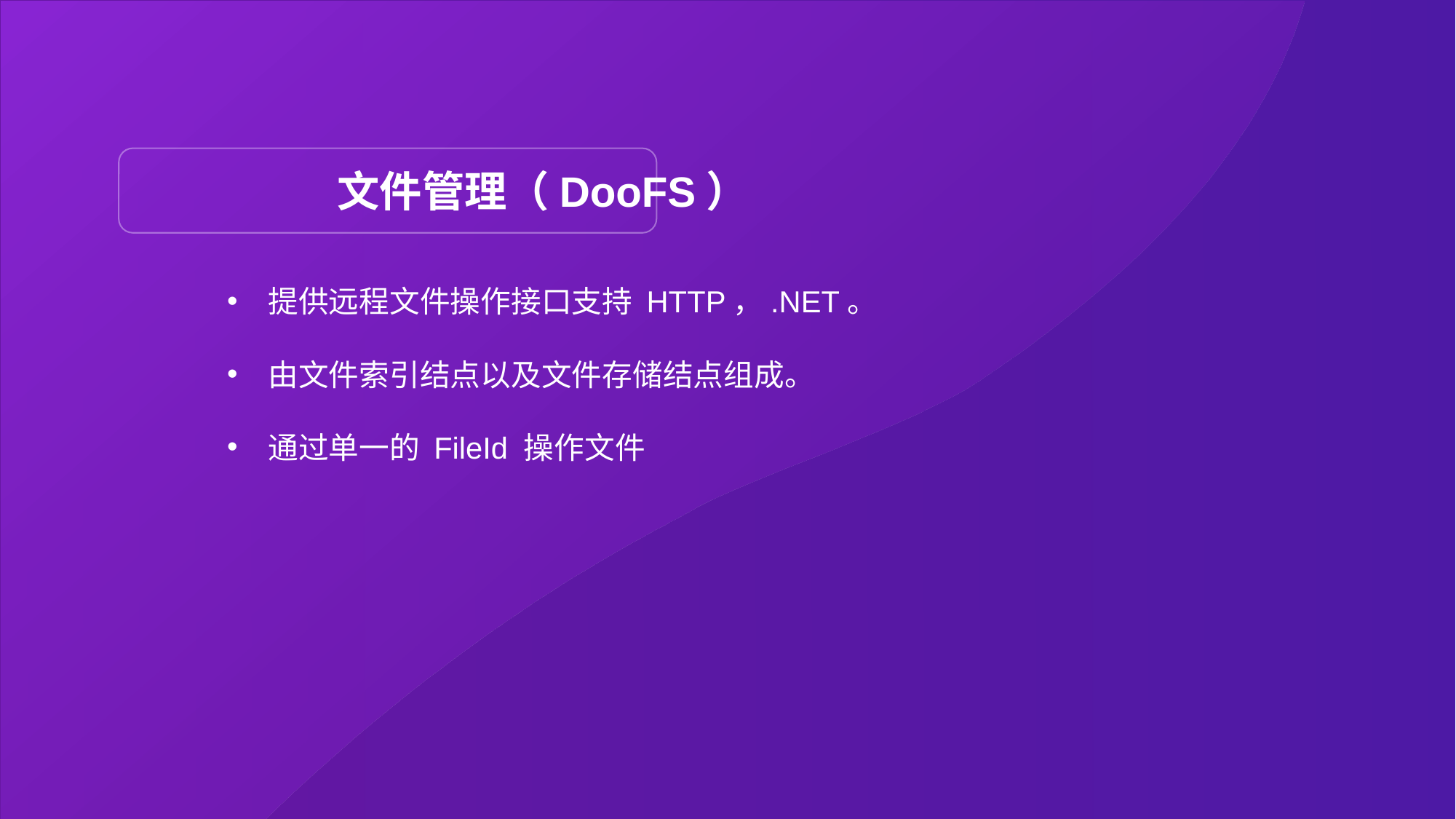

文件管理（DooFS）
提供远程文件操作接口支持 HTTP，.NET。

由文件索引结点以及文件存储结点组成。

通过单一的 FileId 操作文件